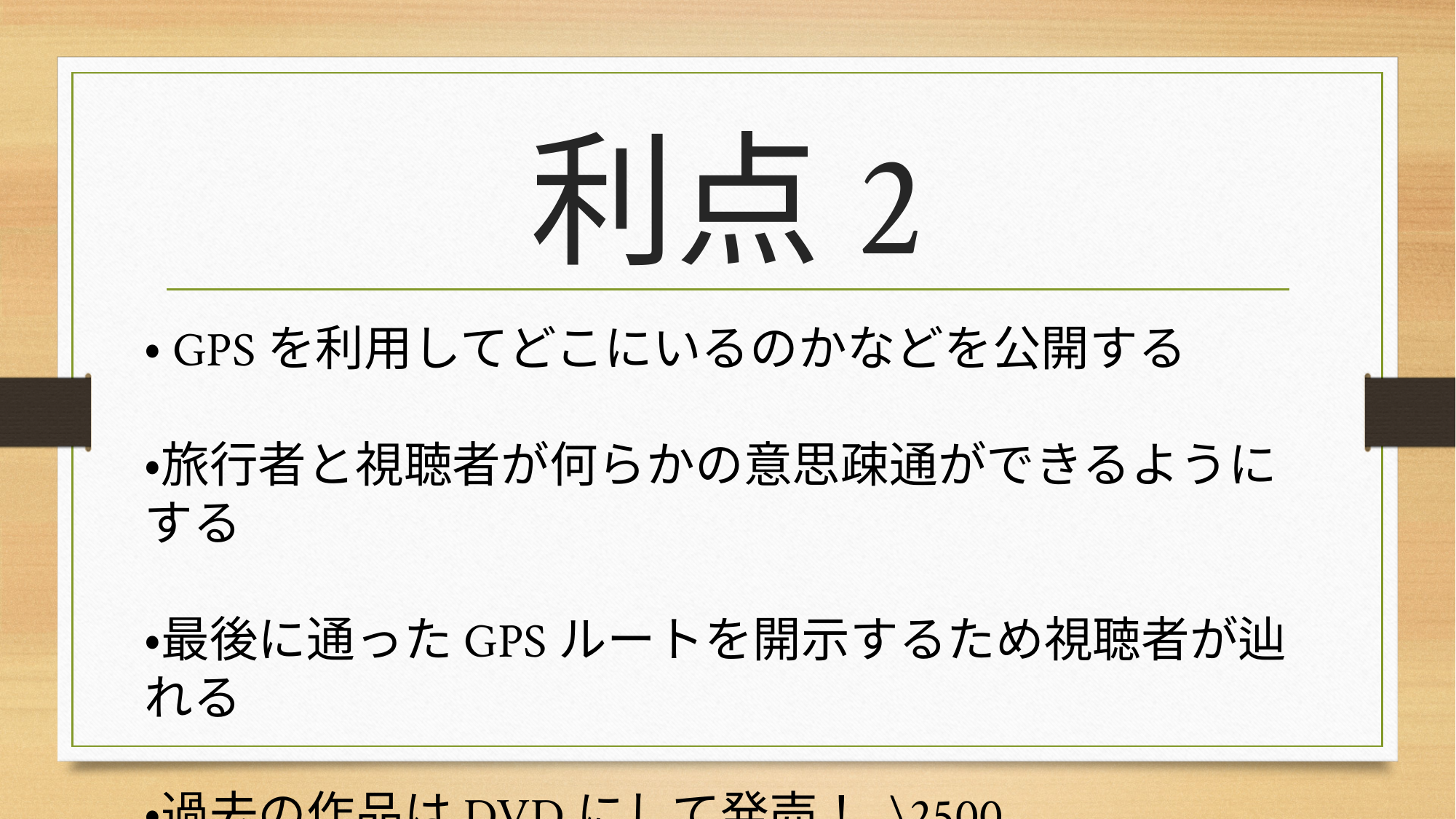

# 利点2
・GPSを利用してどこにいるのかなどを公開する

・旅行者と視聴者が何らかの意思疎通ができるようにする

・最後に通ったGPSルートを開示するため視聴者が辿れる

・過去の作品はDVDにして発売！ \2500